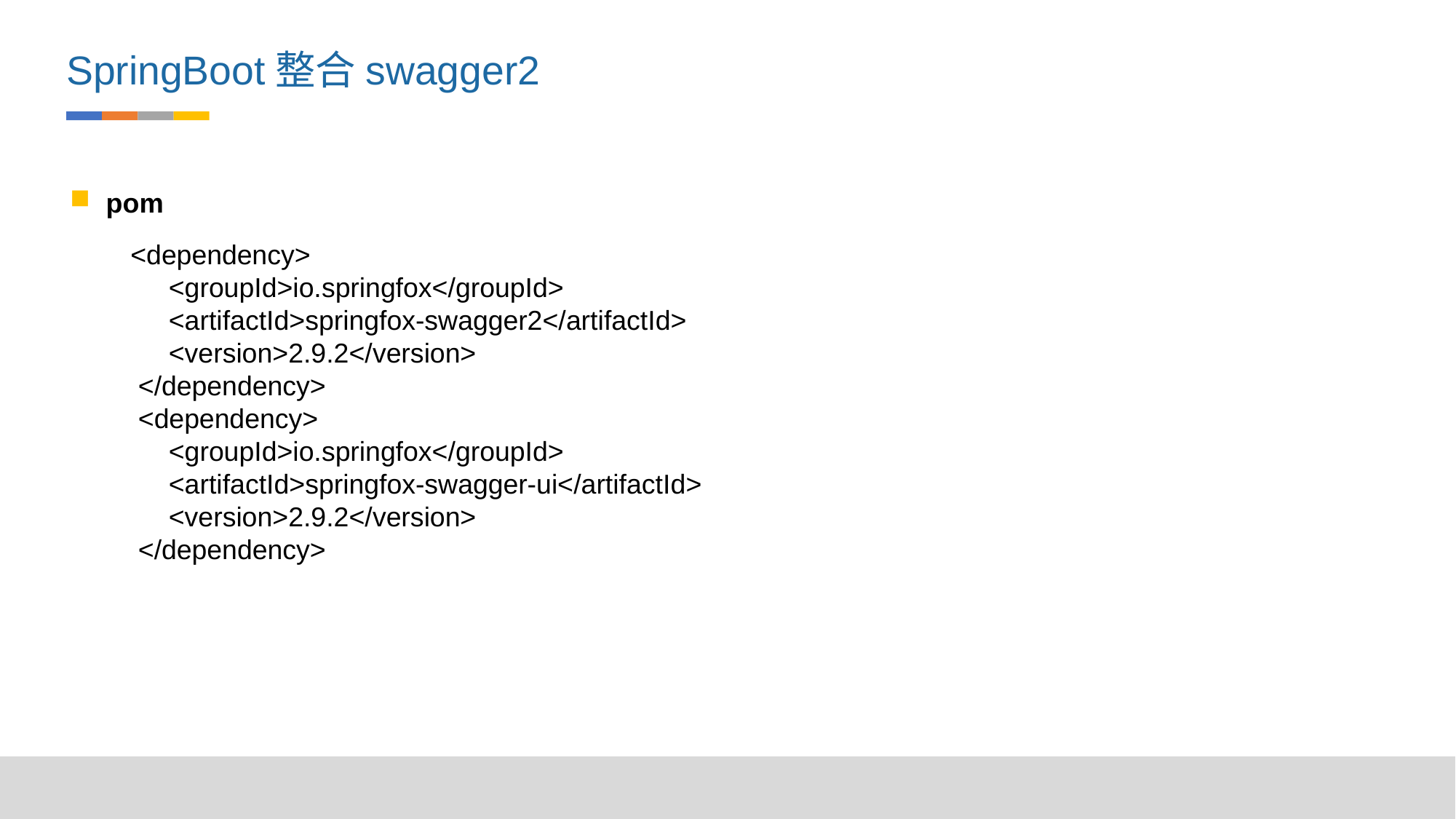

SpringBoot整合swagger2

  pom
       <dependency>
            <groupId>io.springfox</groupId>
            <artifactId>springfox-swagger2</artifactId>
            <version>2.9.2</version>
        </dependency>
        <dependency>
            <groupId>io.springfox</groupId>
            <artifactId>springfox-swagger-ui</artifactId>
            <version>2.9.2</version>
        </dependency>